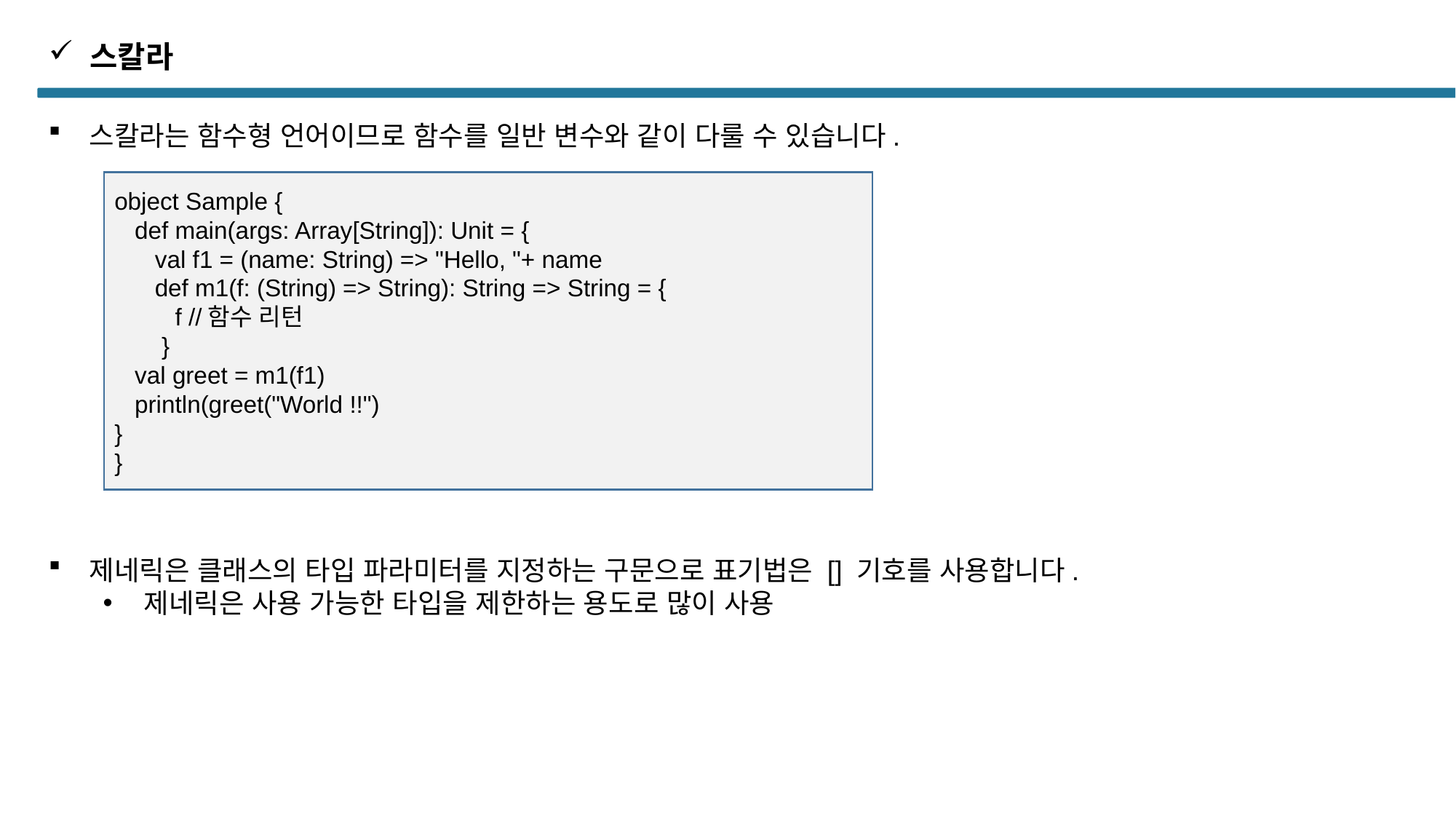

스칼라
스칼라는 함수형 언어이므로 함수를 일반 변수와 같이 다룰 수 있습니다.
object Sample {
   def main(args: Array[String]): Unit = {
      val f1 = (name: String) => "Hello, "+ name
      def m1(f: (String) => String): String => String = {
         f //함수 리턴
       }
   val greet = m1(f1)
   println(greet("World !!")
}
}
제네릭은 클래스의 타입 파라미터를 지정하는 구문으로 표기법은 [] 기호를 사용합니다.
제네릭은 사용 가능한 타입을 제한하는 용도로 많이 사용